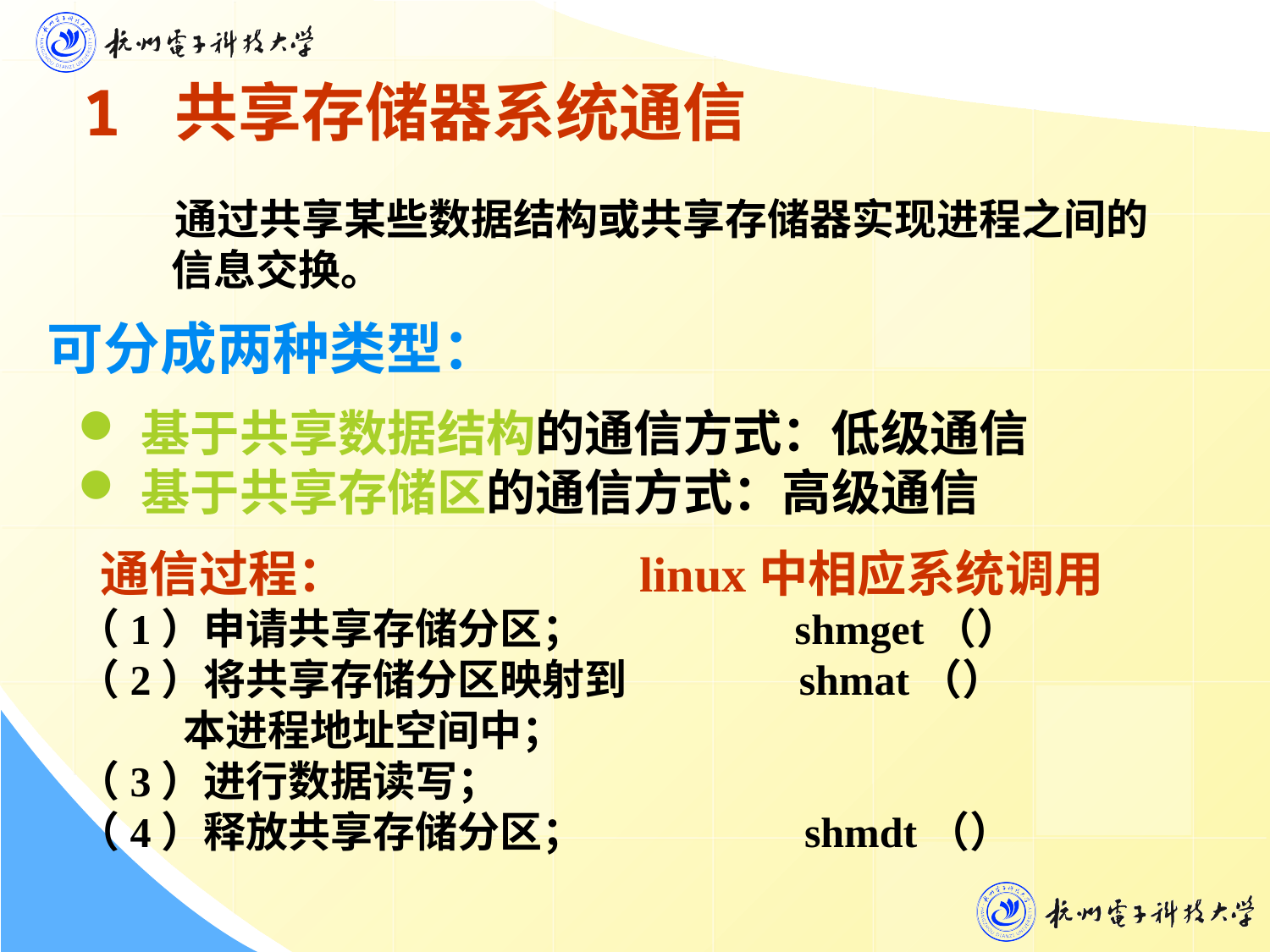

1 共享存储器系统通信
      通过共享某些数据结构或共享存储器实现进程之间的信息交换。
可分成两种类型：
基于共享数据结构的通信方式：低级通信
基于共享存储区的通信方式：高级通信
 通信过程：                         linux中相应系统调用
（1）申请共享存储分区；                     shmget（）
（2）将共享存储分区映射到                 shmat（）
          本进程地址空间中；
（3）进行数据读写；
（4）释放共享存储分区；                      shmdt（）